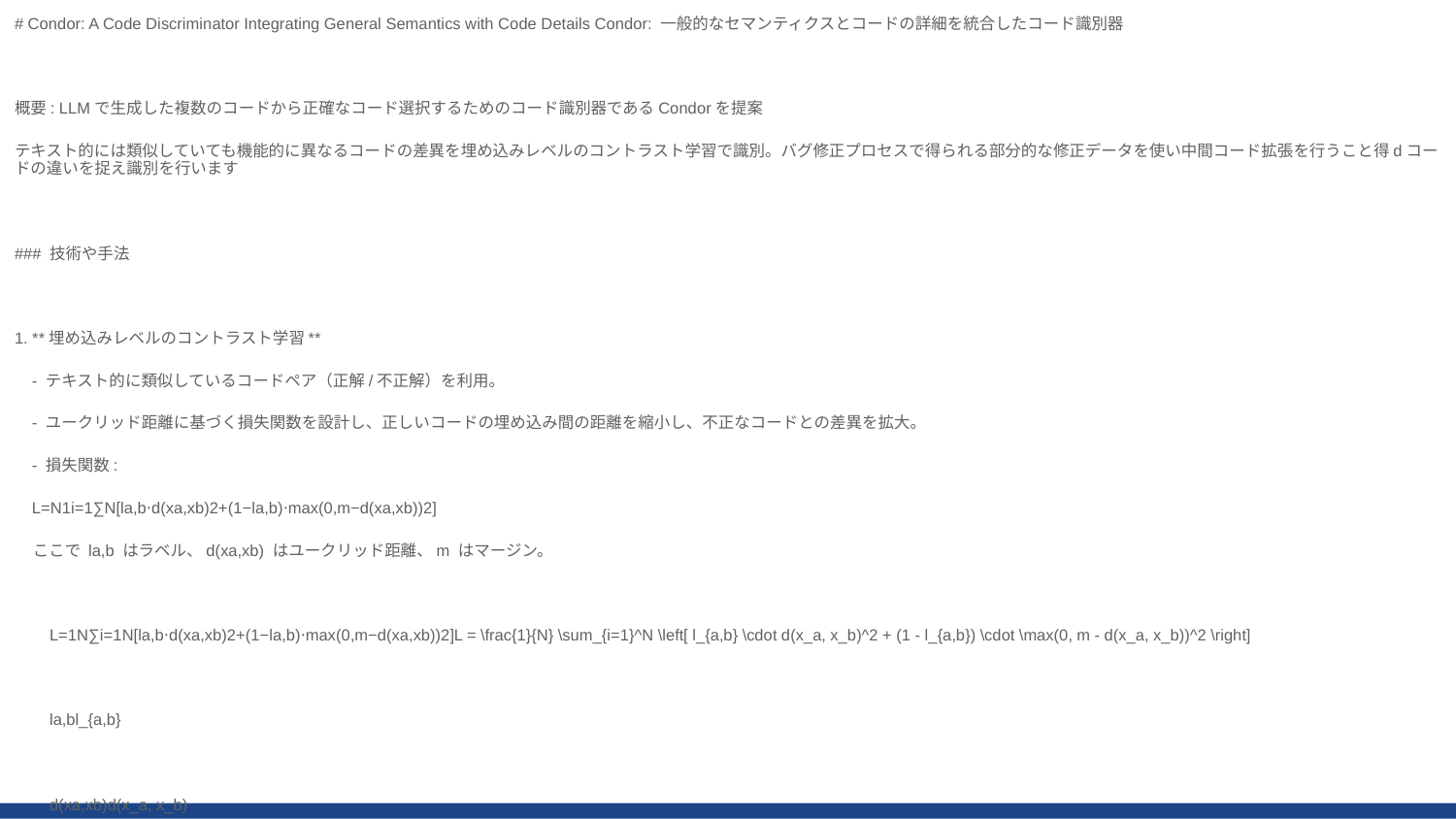

# Condor: A Code Discriminator Integrating General Semantics with Code Details Condor: 一般的なセマンティクスとコードの詳細を統合したコード識別器

概要: LLMで生成した複数のコードから正確なコード選択するためのコード識別器であるCondorを提案
テキスト的には類似していても機能的に異なるコードの差異を埋め込みレベルのコントラスト学習で識別。バグ修正プロセスで得られる部分的な修正データを使い中間コード拡張を行うこと得dコードの違いを捉え識別を行います

### 技術や手法

1. **埋め込みレベルのコントラスト学習**
    - テキスト的に類似しているコードペア（正解/不正解）を利用。
    - ユークリッド距離に基づく損失関数を設計し、正しいコードの埋め込み間の距離を縮小し、不正なコードとの差異を拡大。
    - 損失関数:
    L=N1​i=1∑N​[la,b​⋅d(xa​,xb​)2+(1−la,b​)⋅max(0,m−d(xa​,xb​))2]
    ここで la,b​ はラベル、d(xa​,xb​) はユークリッド距離、m はマージン。

        L=1N∑i=1N[la,b⋅d(xa,xb)2+(1−la,b)⋅max⁡(0,m−d(xa,xb))2]L = \frac{1}{N} \sum_{i=1}^N \left[ l_{a,b} \cdot d(x_a, x_b)^2 + (1 - l_{a,b}) \cdot \max(0, m - d(x_a, x_b))^2 \right]

        la,bl_{a,b}

        d(xa,xb)d(x_a, x_b)

        mm

2. **データレベルの中間コード拡張**
    - バグ修正の途中段階で生成される中間データを抽出し、学習データを拡張。
    - diff操作を用いてコードの修正過程を分解し、部分修正済みコードを生成。
3. **CodeNanoFixデータセット**
    - 修正が必要な細かいコード変更を含む新規データセットを構築。
    - 平均編集距離を用いて修正が最小限のコードペアを選択。

---

### 使用用途

- **コード生成:** 複数の候補から正しいコードを選択し、生成の信頼性を向上。
- **コード修正:** 細かいコード変更を必要とするタスクで高精度の修正を実現。
- **LLM評価:** 様々なコード生成タスク（APPS、MBPPなど）における性能向上。